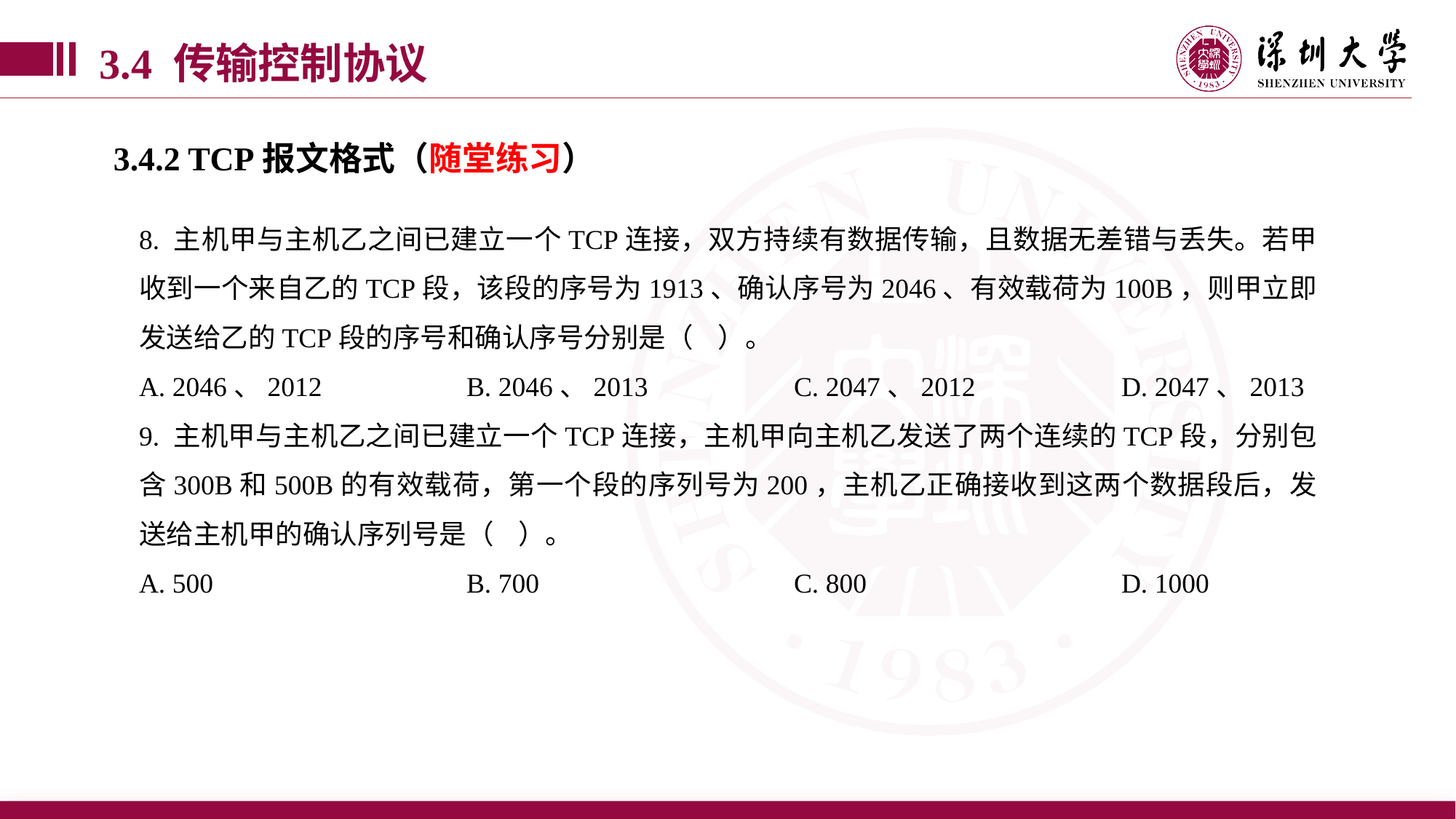

3.4 传输控制协议

3.4.2 TCP报文格式（随堂练习）
8. 主机甲与主机乙之间已建立一个TCP连接，双方持续有数据传输，且数据无差错与丢失。若甲收到一个来自乙的TCP段，该段的序号为1913、确认序号为2046、有效载荷为100B，则甲立即发送给乙的TCP段的序号和确认序号分别是（    ）。
A. 2046、2012		B. 2046、2013		C. 2047、2012		D. 2047、2013
9. 主机甲与主机乙之间已建立一个TCP连接，主机甲向主机乙发送了两个连续的TCP段，分别包含300B和500B的有效载荷，第一个段的序列号为200，主机乙正确接收到这两个数据段后，发送给主机甲的确认序列号是（    ）。
A. 500			B. 700			C. 800			D. 1000